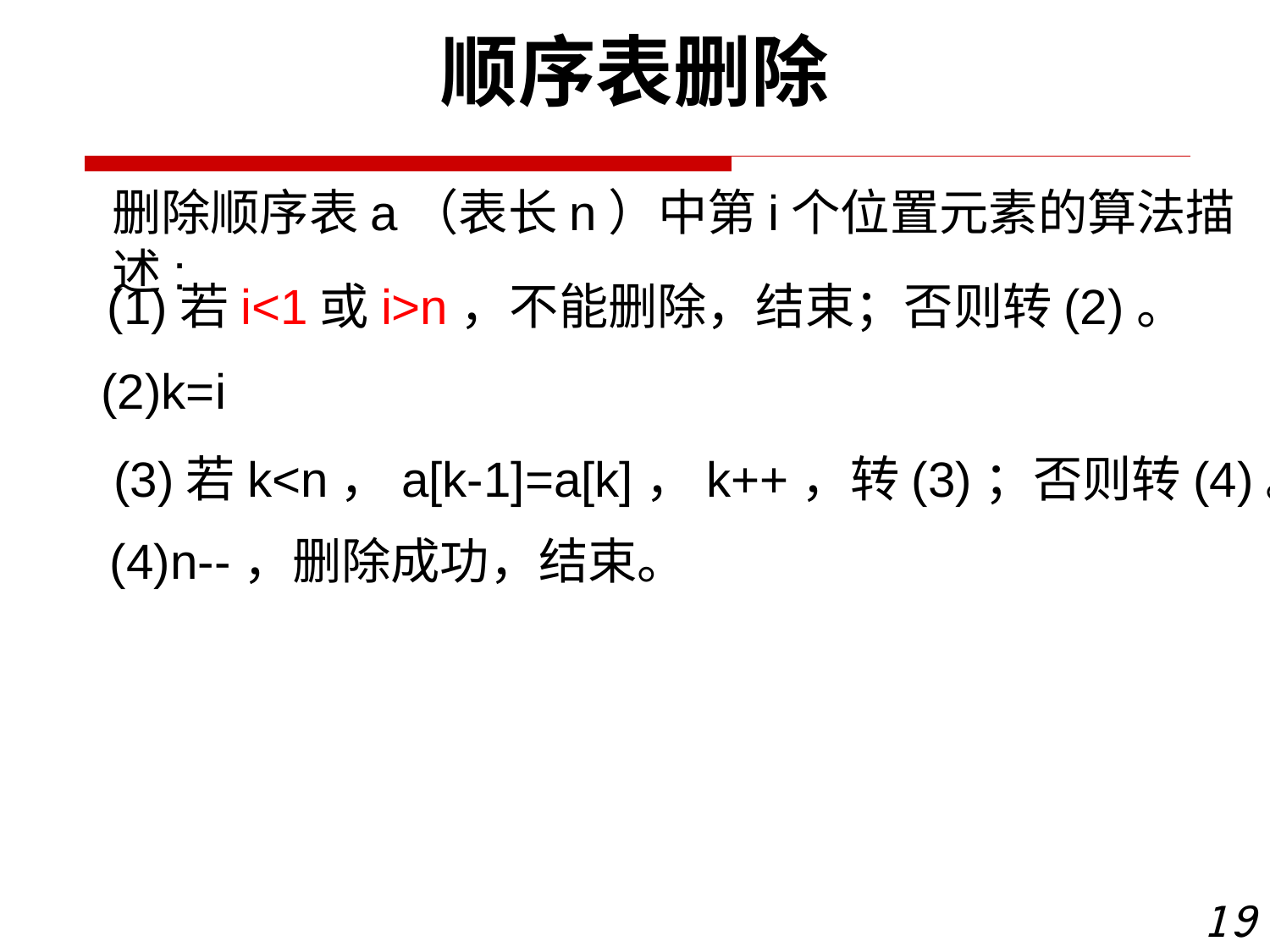

顺序表删除
删除顺序表a（表长n）中第i个位置元素的算法描述:
 (1)若i<1或i>n，不能删除，结束；否则转(2)。
 (2)k=i
 (3)若k<n，a[k-1]=a[k]，k++，转(3)；否则转(4)。
 (4)n--，删除成功，结束。
19